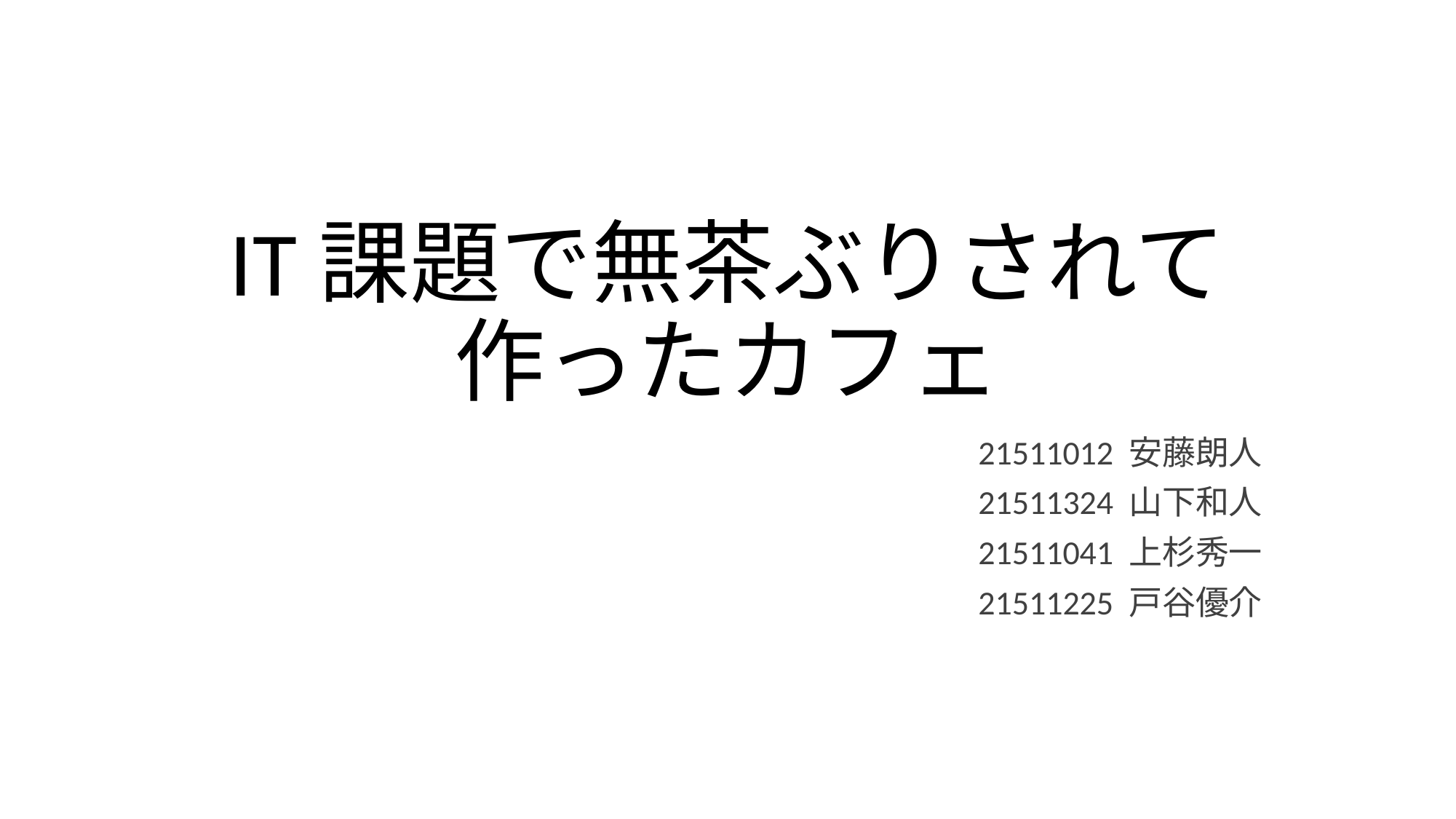

# IT課題で無茶ぶりされて作ったカフェ
21511012 安藤朗人
21511324 山下和人
21511041 上杉秀一
21511225 戸谷優介